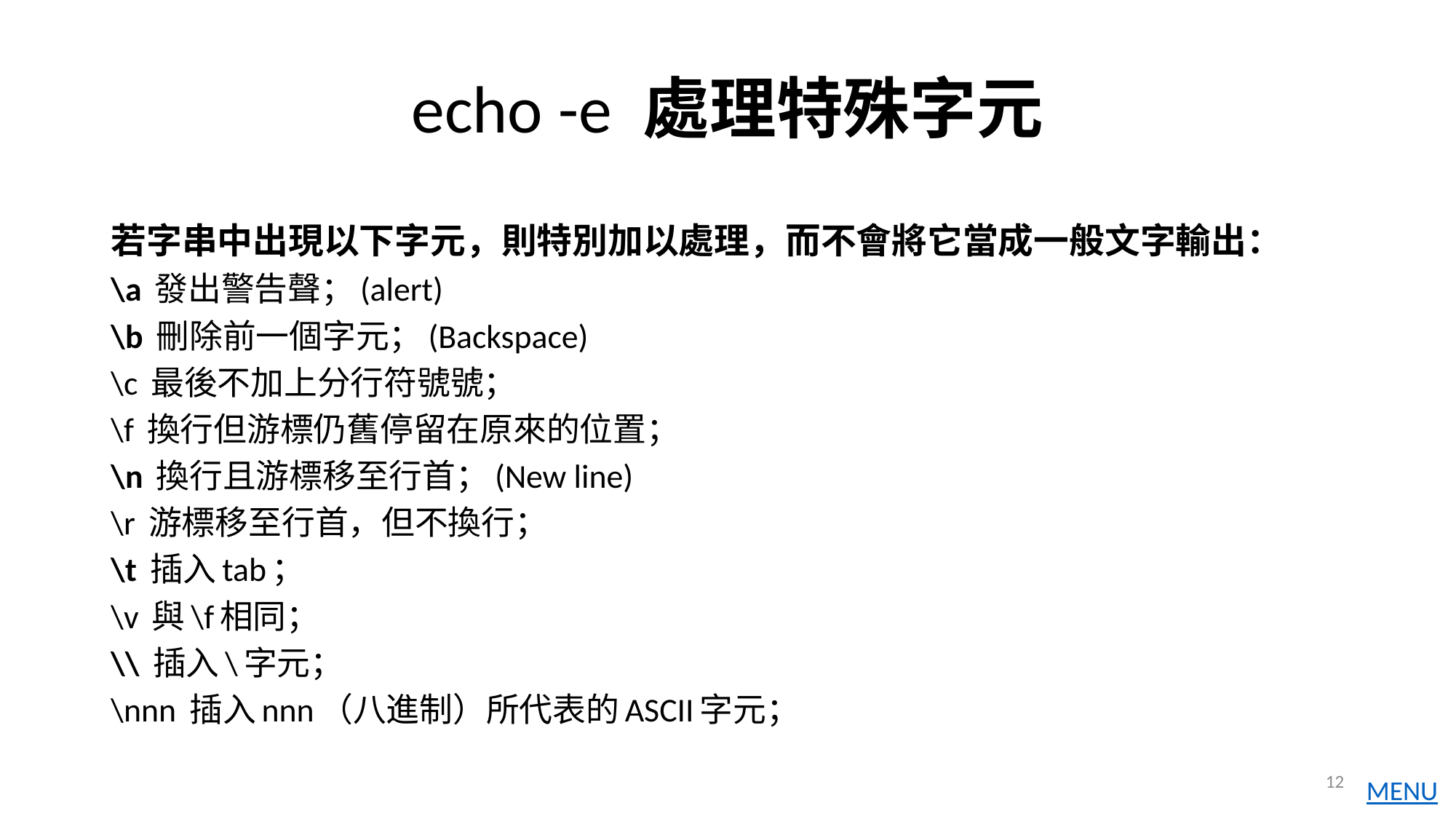

# echo -e 處理特殊字元
若字串中出現以下字元，則特別加以處理，而不會將它當成一般文字輸出：
\a 發出警告聲；(alert)
\b 刪除前一個字元；(Backspace)
\c 最後不加上分行符號號；
\f 換行但游標仍舊停留在原來的位置；
\n 換行且游標移至行首；(New line)
\r 游標移至行首，但不換行；
\t 插入tab；
\v 與\f相同；
\\ 插入\字元；
\nnn 插入nnn（八進制）所代表的ASCII字元；

12